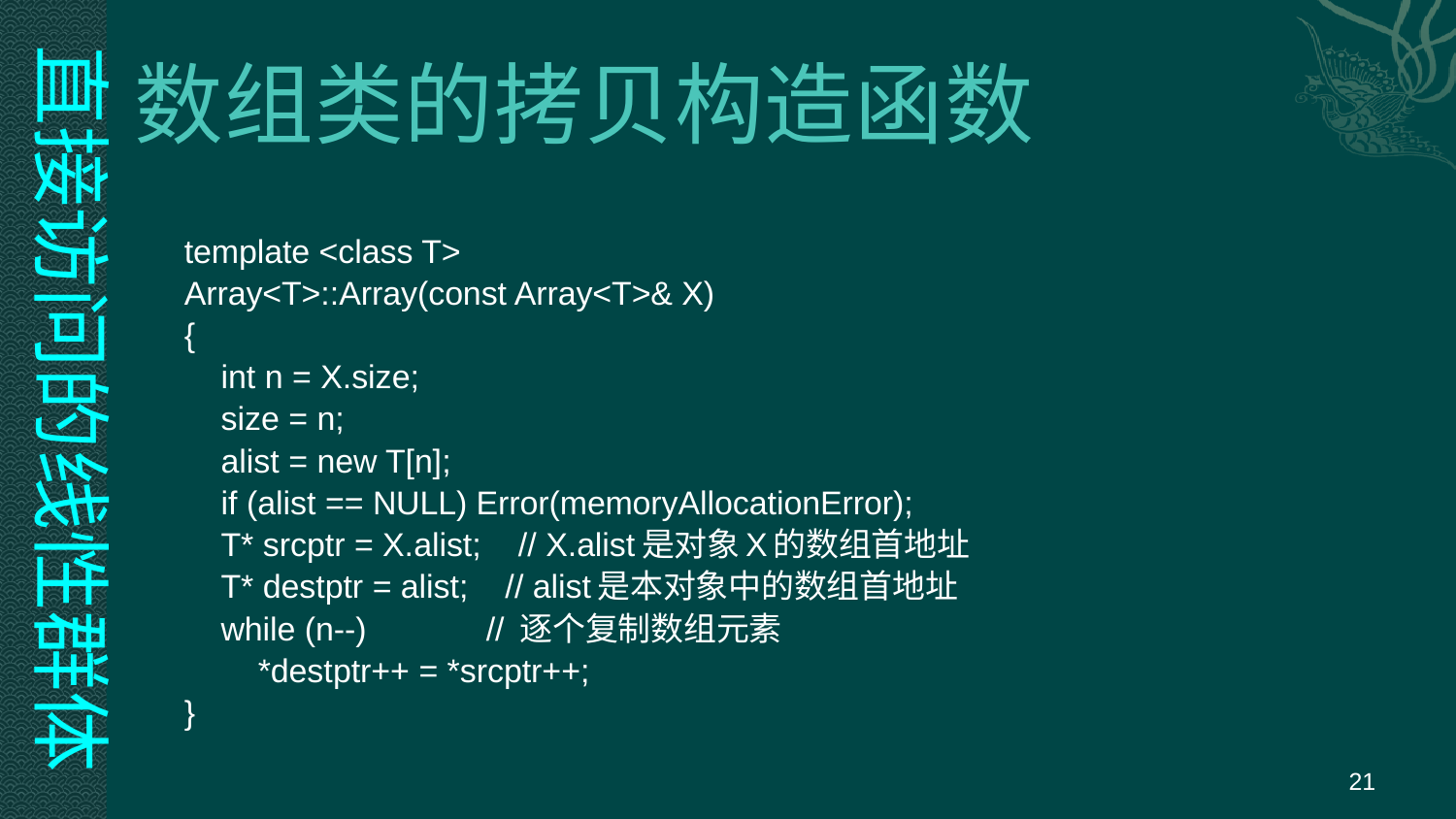

直接访问的线性群体
# 数组类的拷贝构造函数
template <class T>
Array<T>::Array(const Array<T>& X)
{
    int n = X.size;
    size = n;
    alist = new T[n];
    if (alist == NULL) Error(memoryAllocationError);
    T* srcptr = X.alist;    // X.alist是对象X的数组首地址
    T* destptr = alist;    // alist是本对象中的数组首地址
    while (n--)             // 逐个复制数组元素
        *destptr++ = *srcptr++;
}
21